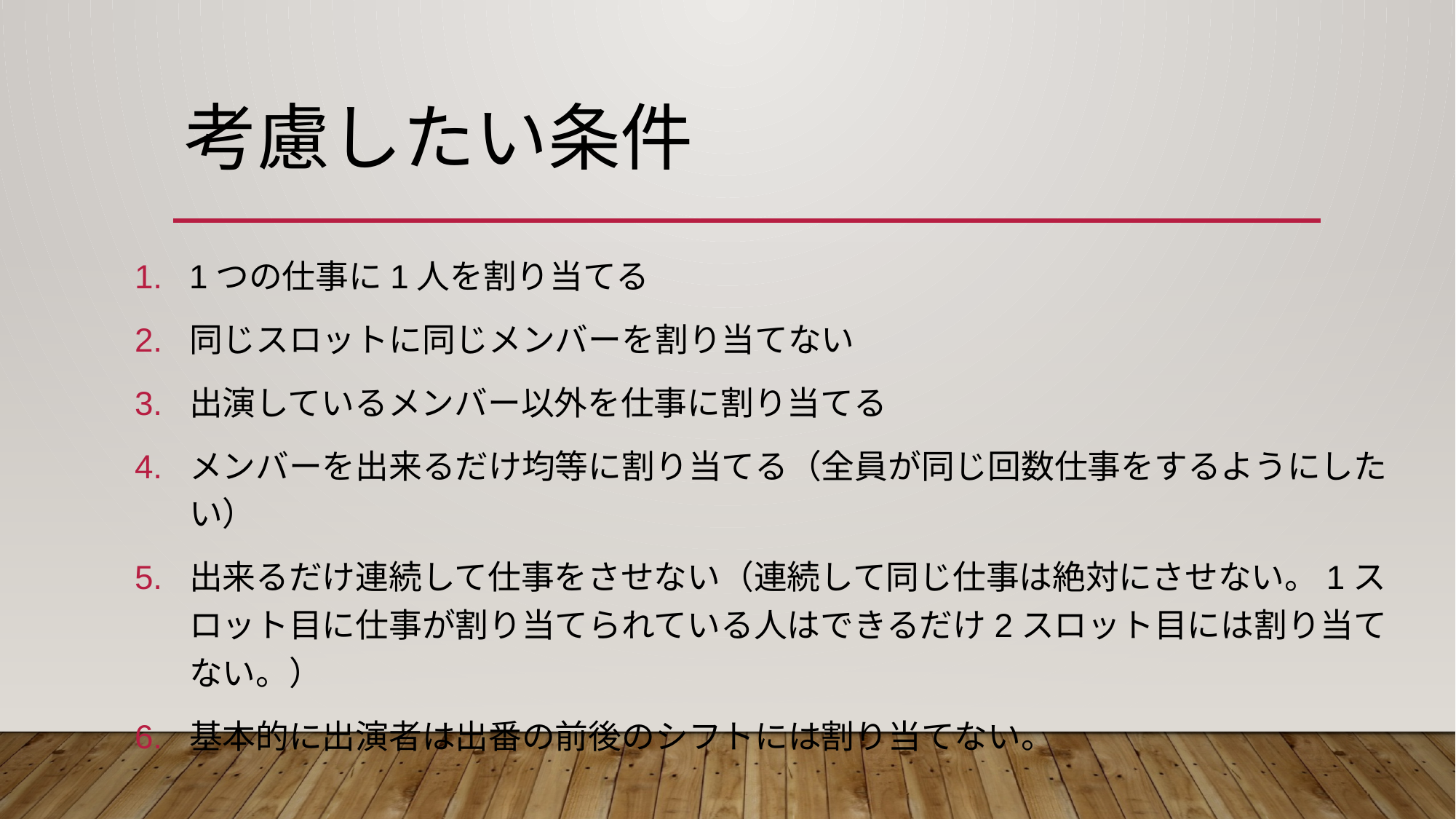

# 考慮したい条件
1つの仕事に1人を割り当てる
同じスロットに同じメンバーを割り当てない
出演しているメンバー以外を仕事に割り当てる
メンバーを出来るだけ均等に割り当てる（全員が同じ回数仕事をするようにしたい）
出来るだけ連続して仕事をさせない（連続して同じ仕事は絶対にさせない。1スロット目に仕事が割り当てられている人はできるだけ2スロット目には割り当てない。）
基本的に出演者は出番の前後のシフトには割り当てない。